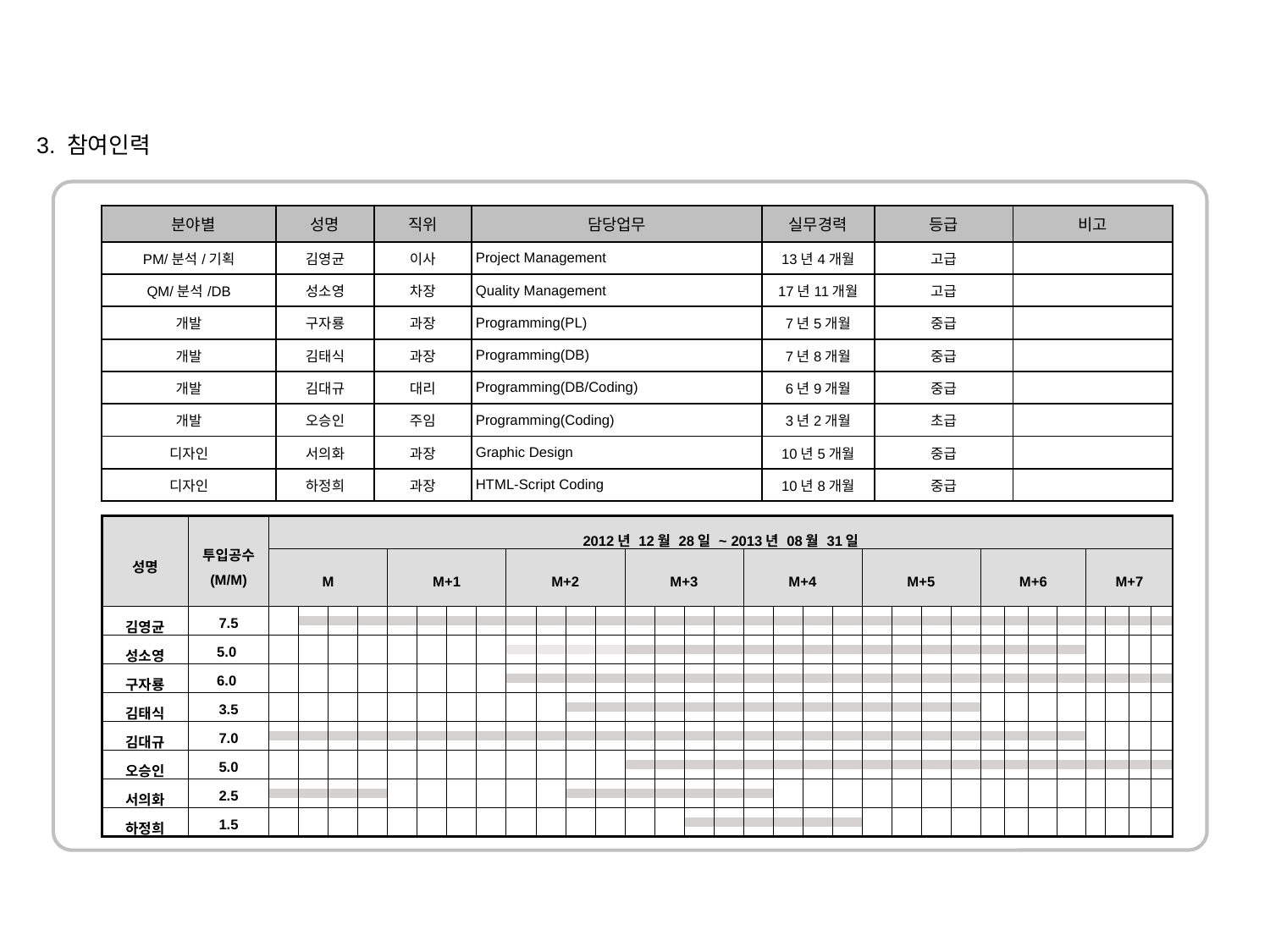

3. 참여인력

| 분야별 | 성명 | 직위 | 담당업무 | 실무경력 | 등급 | 비고 |
| --- | --- | --- | --- | --- | --- | --- |
| PM/분석/기획 | 김영균 | 이사 | Project Management | 13년4개월 | 고급 |  |
| QM/분석/DB | 성소영 | 차장 | Quality Management | 17년11개월 | 고급 |  |
| 개발 | 구자룡 | 과장 | Programming(PL) | 7년5개월 | 중급 |  |
| 개발 | 김태식 | 과장 | Programming(DB) | 7년8개월 | 중급 |  |
| 개발 | 김대규 | 대리 | Programming(DB/Coding) | 6년9개월 | 중급 |  |
| 개발 | 오승인 | 주임 | Programming(Coding) | 3년2개월 | 초급 |  |
| 디자인 | 서의화 | 과장 | Graphic Design | 10년5개월 | 중급 |  |
| 디자인 | 하정희 | 과장 | HTML-Script Coding | 10년8개월 | 중급 |  |
| 성명 | 투입공수 (M/M) | 2012년 12월 28일 ~ 2013년 08월 31일 |  |  |  |  |  |  |  |  |  |  |  |  |  |  |  |  |  |  |  |  |  |  |  |  |  |  |  |  |  |  |  |
| --- | --- | --- | --- | --- | --- | --- | --- | --- | --- | --- | --- | --- | --- | --- | --- | --- | --- | --- | --- | --- | --- | --- | --- | --- | --- | --- | --- | --- | --- | --- | --- | --- | --- |
|  |  | M |  |  |  | M+1 |  |  |  | M+2 |  |  |  | M+3 |  |  |  | M+4 |  |  |  | M+5 |  |  |  | M+6 |  |  |  | M+7 |  |  |  |
| 김영균 | 7.5 |  |  |  |  |  |  |  |  |  |  |  |  |  |  |  |  |  |  |  |  |  |  |  |  |  |  |  |  |  |  |  |  |
|  |  |  |  |  |  |  |  |  |  |  |  |  |  |  |  |  |  |  |  |  |  |  |  |  |  |  |  |  |  |  |  |  |  |
|  |  |  |  |  |  |  |  |  |  |  |  |  |  |  |  |  |  |  |  |  |  |  |  |  |  |  |  |  |  |  |  |  |  |
| 성소영 | 5.0 |  |  |  |  |  |  |  |  |  |  |  |  |  |  |  |  |  |  |  |  |  |  |  |  |  |  |  |  |  |  |  |  |
|  |  |  |  |  |  |  |  |  |  |  |  |  |  |  |  |  |  |  |  |  |  |  |  |  |  |  |  |  |  |  |  |  |  |
|  |  |  |  |  |  |  |  |  |  |  |  |  |  |  |  |  |  |  |  |  |  |  |  |  |  |  |  |  |  |  |  |  |  |
| 구자룡 | 6.0 |  |  |  |  |  |  |  |  |  |  |  |  |  |  |  |  |  |  |  |  |  |  |  |  |  |  |  |  |  |  |  |  |
|  |  |  |  |  |  |  |  |  |  |  |  |  |  |  |  |  |  |  |  |  |  |  |  |  |  |  |  |  |  |  |  |  |  |
|  |  |  |  |  |  |  |  |  |  |  |  |  |  |  |  |  |  |  |  |  |  |  |  |  |  |  |  |  |  |  |  |  |  |
| 김태식 | 3.5 |  |  |  |  |  |  |  |  |  |  |  |  |  |  |  |  |  |  |  |  |  |  |  |  |  |  |  |  |  |  |  |  |
|  |  |  |  |  |  |  |  |  |  |  |  |  |  |  |  |  |  |  |  |  |  |  |  |  |  |  |  |  |  |  |  |  |  |
|  |  |  |  |  |  |  |  |  |  |  |  |  |  |  |  |  |  |  |  |  |  |  |  |  |  |  |  |  |  |  |  |  |  |
| 김대규 | 7.0 |  |  |  |  |  |  |  |  |  |  |  |  |  |  |  |  |  |  |  |  |  |  |  |  |  |  |  |  |  |  |  |  |
|  |  |  |  |  |  |  |  |  |  |  |  |  |  |  |  |  |  |  |  |  |  |  |  |  |  |  |  |  |  |  |  |  |  |
|  |  |  |  |  |  |  |  |  |  |  |  |  |  |  |  |  |  |  |  |  |  |  |  |  |  |  |  |  |  |  |  |  |  |
| 오승인 | 5.0 |  |  |  |  |  |  |  |  |  |  |  |  |  |  |  |  |  |  |  |  |  |  |  |  |  |  |  |  |  |  |  |  |
|  |  |  |  |  |  |  |  |  |  |  |  |  |  |  |  |  |  |  |  |  |  |  |  |  |  |  |  |  |  |  |  |  |  |
|  |  |  |  |  |  |  |  |  |  |  |  |  |  |  |  |  |  |  |  |  |  |  |  |  |  |  |  |  |  |  |  |  |  |
| 서의화 | 2.5 |  |  |  |  |  |  |  |  |  |  |  |  |  |  |  |  |  |  |  |  |  |  |  |  |  |  |  |  |  |  |  |  |
|  |  |  |  |  |  |  |  |  |  |  |  |  |  |  |  |  |  |  |  |  |  |  |  |  |  |  |  |  |  |  |  |  |  |
|  |  |  |  |  |  |  |  |  |  |  |  |  |  |  |  |  |  |  |  |  |  |  |  |  |  |  |  |  |  |  |  |  |  |
| 하정희 | 1.5 |  |  |  |  |  |  |  |  |  |  |  |  |  |  |  |  |  |  |  |  |  |  |  |  |  |  |  |  |  |  |  |  |
|  |  |  |  |  |  |  |  |  |  |  |  |  |  |  |  |  |  |  |  |  |  |  |  |  |  |  |  |  |  |  |  |  |  |
|  |  |  |  |  |  |  |  |  |  |  |  |  |  |  |  |  |  |  |  |  |  |  |  |  |  |  |  |  |  |  |  |  |  |